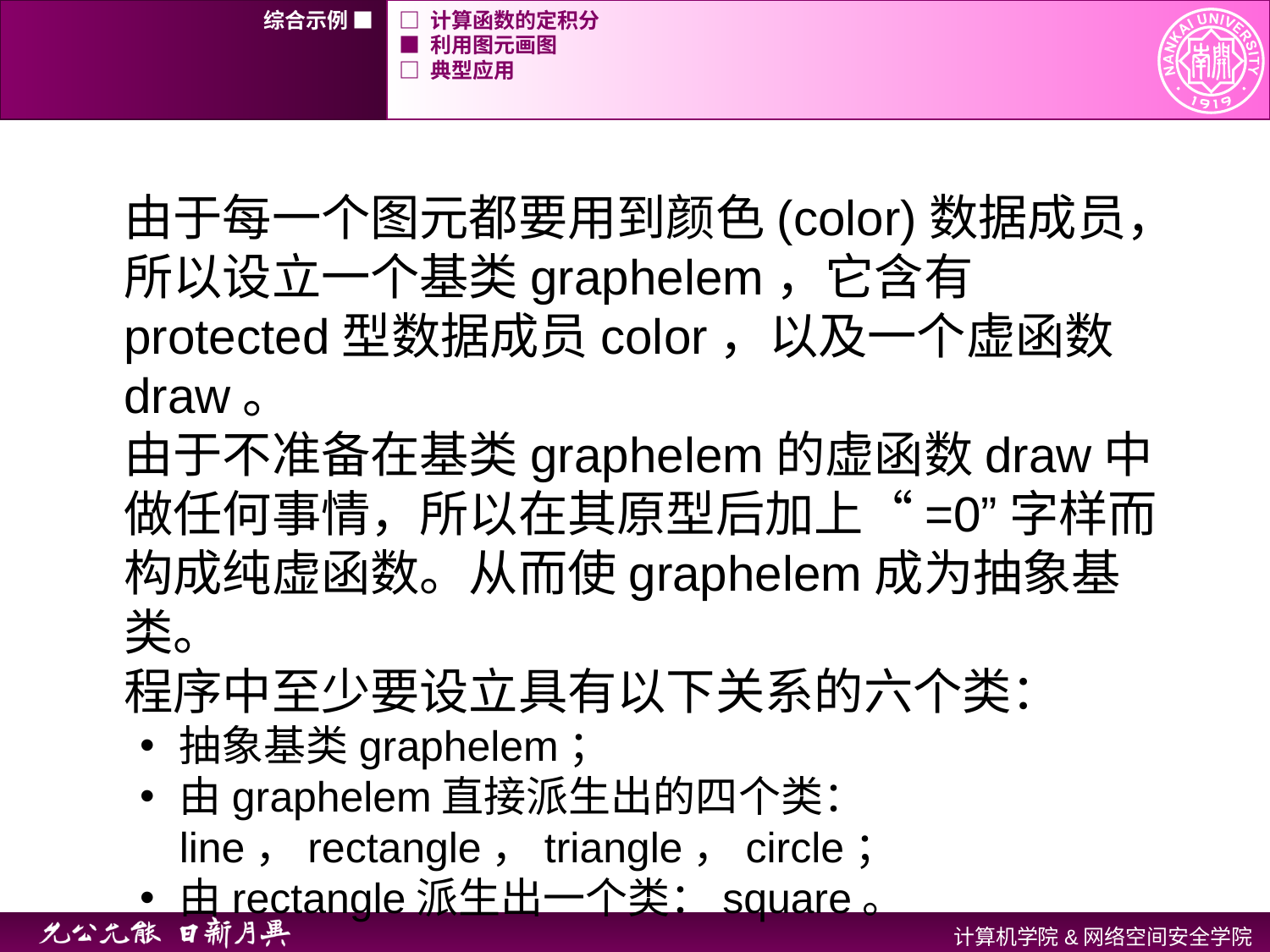

综合示例 ■
□ 计算函数的定积分

■ 利用图元画图

□ 典型应用

由于每一个图元都要用到颜色(color)数据成员，所以设立一个基类graphelem，它含有protected型数据成员color，以及一个虚函数draw。
由于不准备在基类graphelem的虚函数draw中做任何事情，所以在其原型后加上“=0”字样而构成纯虚函数。从而使graphelem成为抽象基类。
程序中至少要设立具有以下关系的六个类：
抽象基类graphelem；
由graphelem直接派生出的四个类：line，rectangle，triangle，circle；
由rectangle派生出一个类：square。